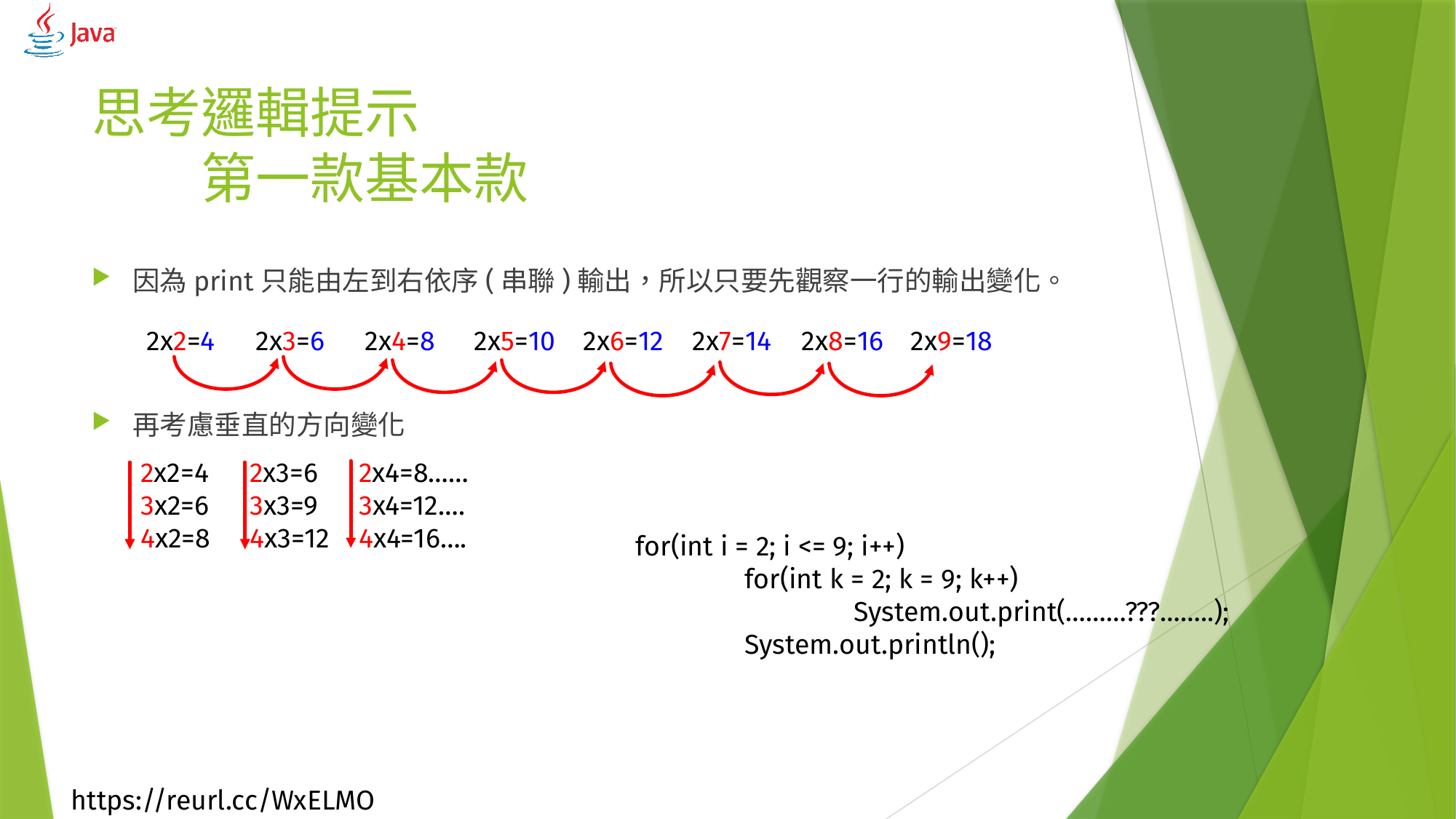

# 思考邏輯提示 第一款基本款
因為print只能由左到右依序(串聯)輸出，所以只要先觀察一行的輸出變化。

再考慮垂直的方向變化

2x2=4	2x3=6	2x4=8	2x5=10	2x6=12	2x7=14	2x8=16	2x9=18
2x2=4	2x3=6	2x4=8	2x5=10	2x6=12	2x7=14	2x8=16	2x9=18

2x2=4	2x3=6	2x4=8……
3x2=6	3x3=9	3x4=12….
4x2=8	4x3=12	4x4=16….
2x2=4	2x3=6	2x4=8……
3x2=6	3x3=9	3x4=12….
4x2=8	4x3=12	4x4=16….
for(int i = 2; i <= 9; i++)
	for(int k = 2; k = 9; k++)
		System.out.print(………???……..);
	System.out.println();